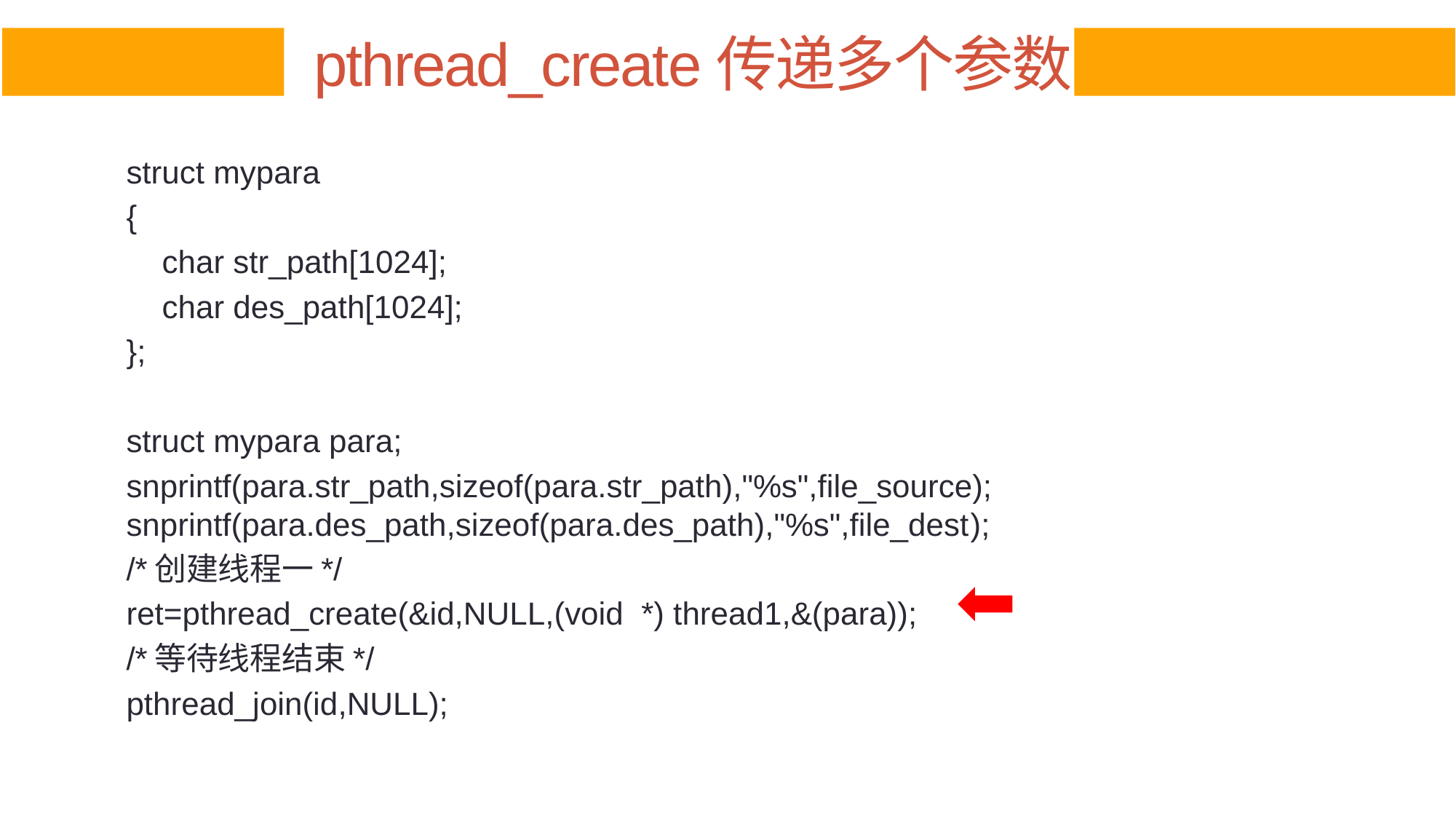

# pthread_create传递多个参数

struct mypara
{
    char str_path[1024];
    char des_path[1024];
};

struct mypara para;
snprintf(para.str_path,sizeof(para.str_path),"%s",file_source);              snprintf(para.des_path,sizeof(para.des_path),"%s",file_dest);
/*创建线程一*/
ret=pthread_create(&id,NULL,(void  *) thread1,&(para));
/*等待线程结束*/
pthread_join(id,NULL);